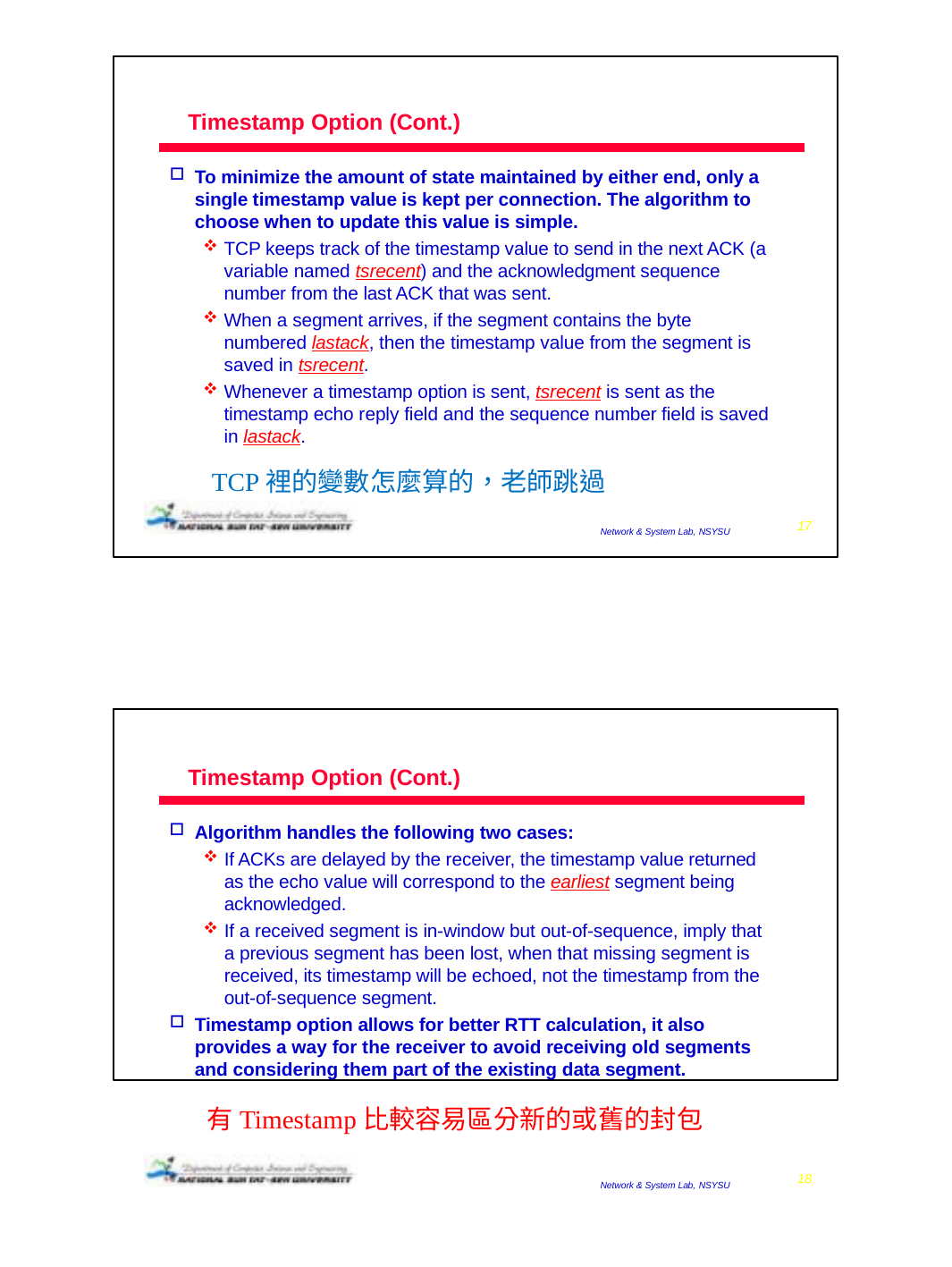

Timestamp Option (Cont.)

To minimize the amount of state maintained by either end, only a  single timestamp value is kept per connection. The algorithm to  choose when to update this value is simple.
TCP keeps track of the timestamp value to send in the next ACK (a  variable named tsrecent) and the acknowledgment sequence  number from the last ACK that was sent.
When a segment arrives, if the segment contains the byte  numbered lastack, then the timestamp value from the segment is  saved in tsrecent.
Whenever a timestamp option is sent, tsrecent is sent as the  timestamp echo reply field and the sequence number field is saved  in lastack.

TCP裡的變數怎麼算的，老師跳過

2009/1/6
17
Network & System Lab, NSYSU

Timestamp Option (Cont.)

Algorithm handles the following two cases:
If ACKs are delayed by the receiver, the timestamp value returned  as the echo value will correspond to the earliest segment being  acknowledged.
If a received segment is in-window but out-of-sequence, imply that  a previous segment has been lost, when that missing segment is  received, its timestamp will be echoed, not the timestamp from the  out-of-sequence segment.
Timestamp option allows for better RTT calculation, it also  provides a way for the receiver to avoid receiving old segments  and considering them part of the existing data segment.

有Timestamp比較容易區分新的或舊的封包

2009/1/6
18
Network & System Lab, NSYSU